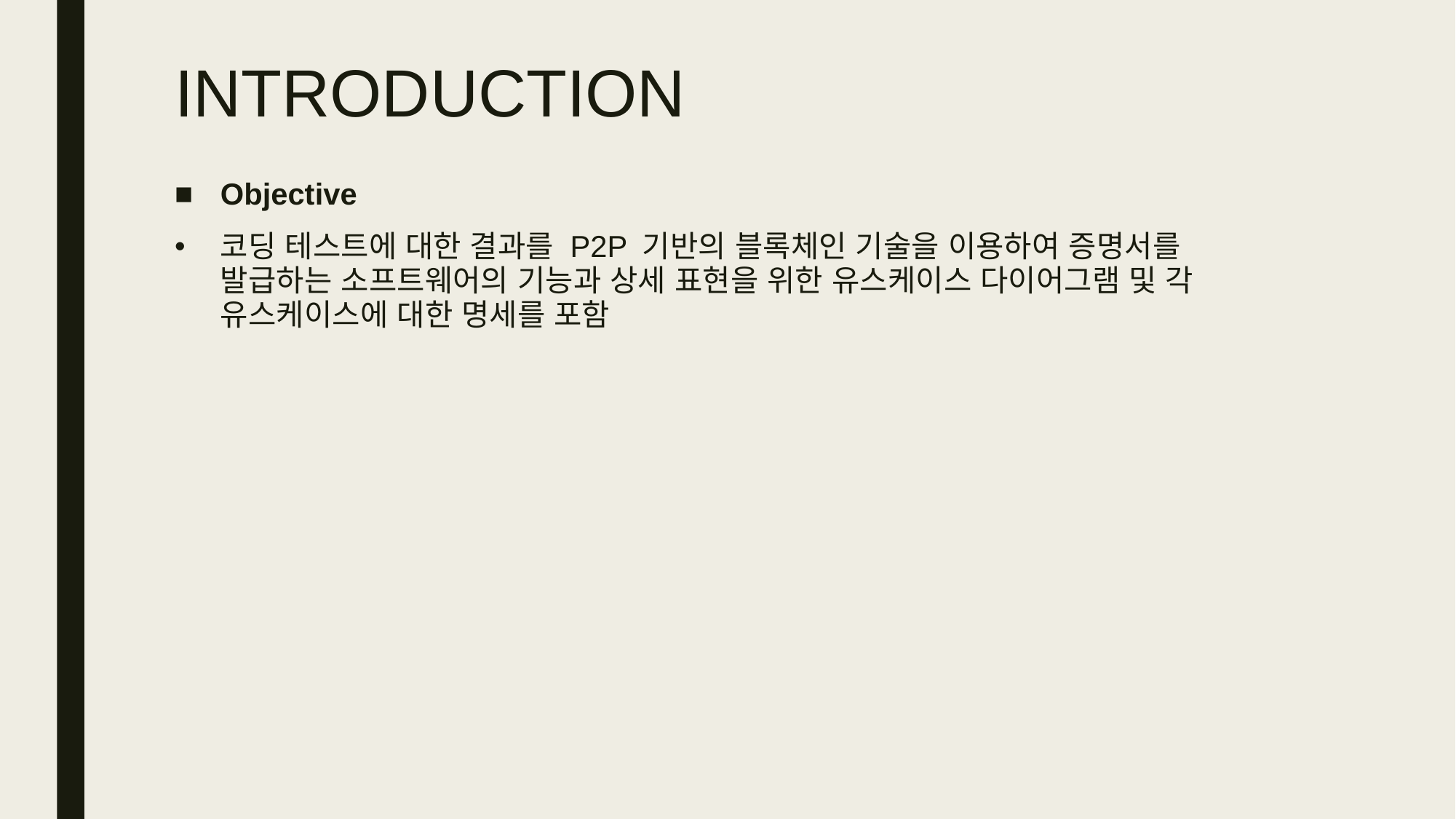

# INTRODUCTION
Objective
코딩 테스트에 대한 결과를 P2P 기반의 블록체인 기술을 이용하여 증명서를 발급하는 소프트웨어의 기능과 상세 표현을 위한 유스케이스 다이어그램 및 각 유스케이스에 대한 명세를 포함